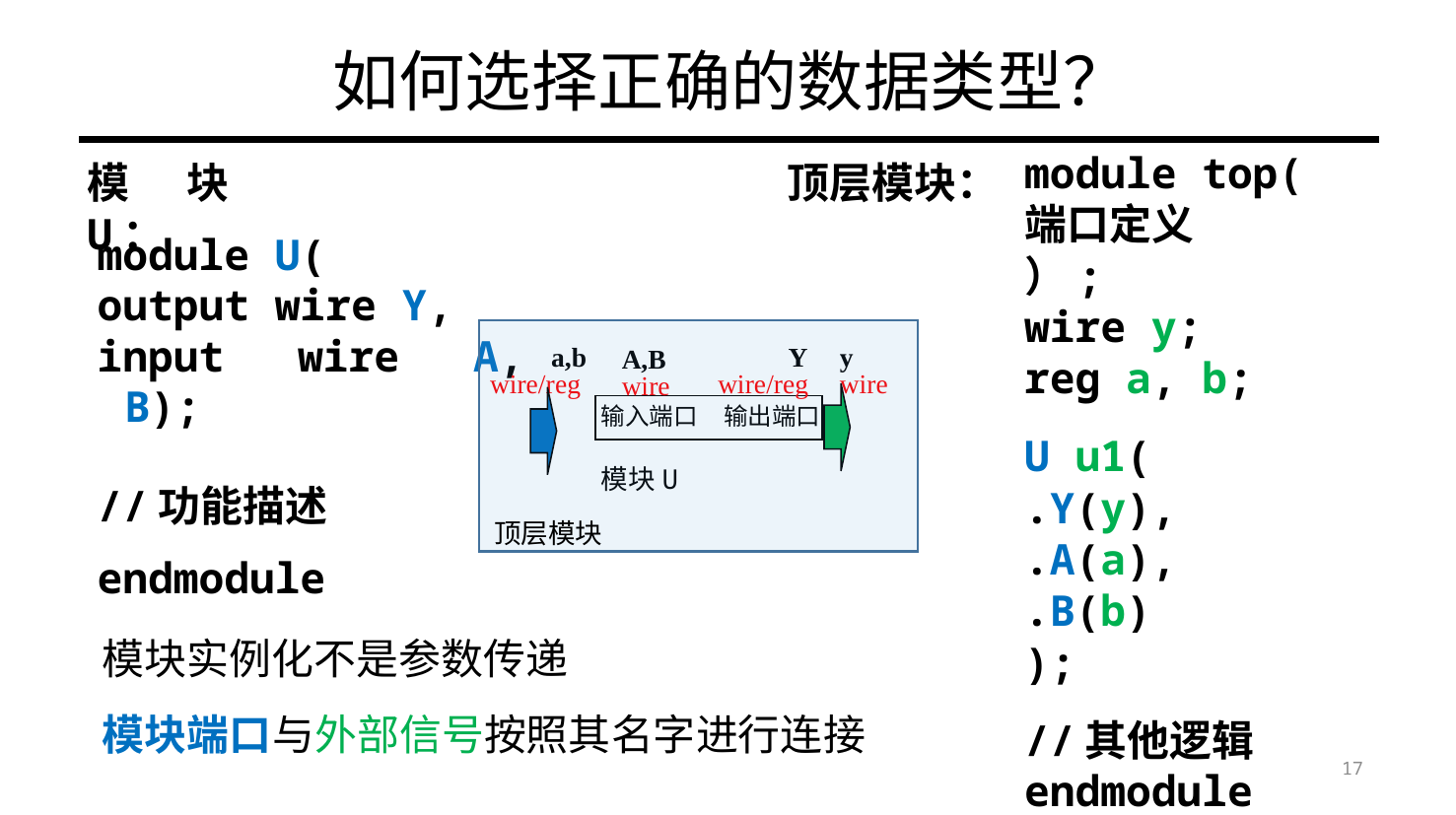

# 如何选择正确的数据类型？
module top(
端口定义
）;
wire y;
reg a, b;
U u1(
.Y(y),
.A(a),
.B(b)
);
//其他逻辑
endmodule
模块U：
顶层模块：
module U(
output wire Y,
input wire A, B);
//功能描述
endmodule

Y
wire/reg
y
wire
a,b
wire/reg
A,B
wire

输入端口
输出端口
模块U

顶层模块
模块实例化不是参数传递
模块端口与外部信号按照其名字进行连接
17